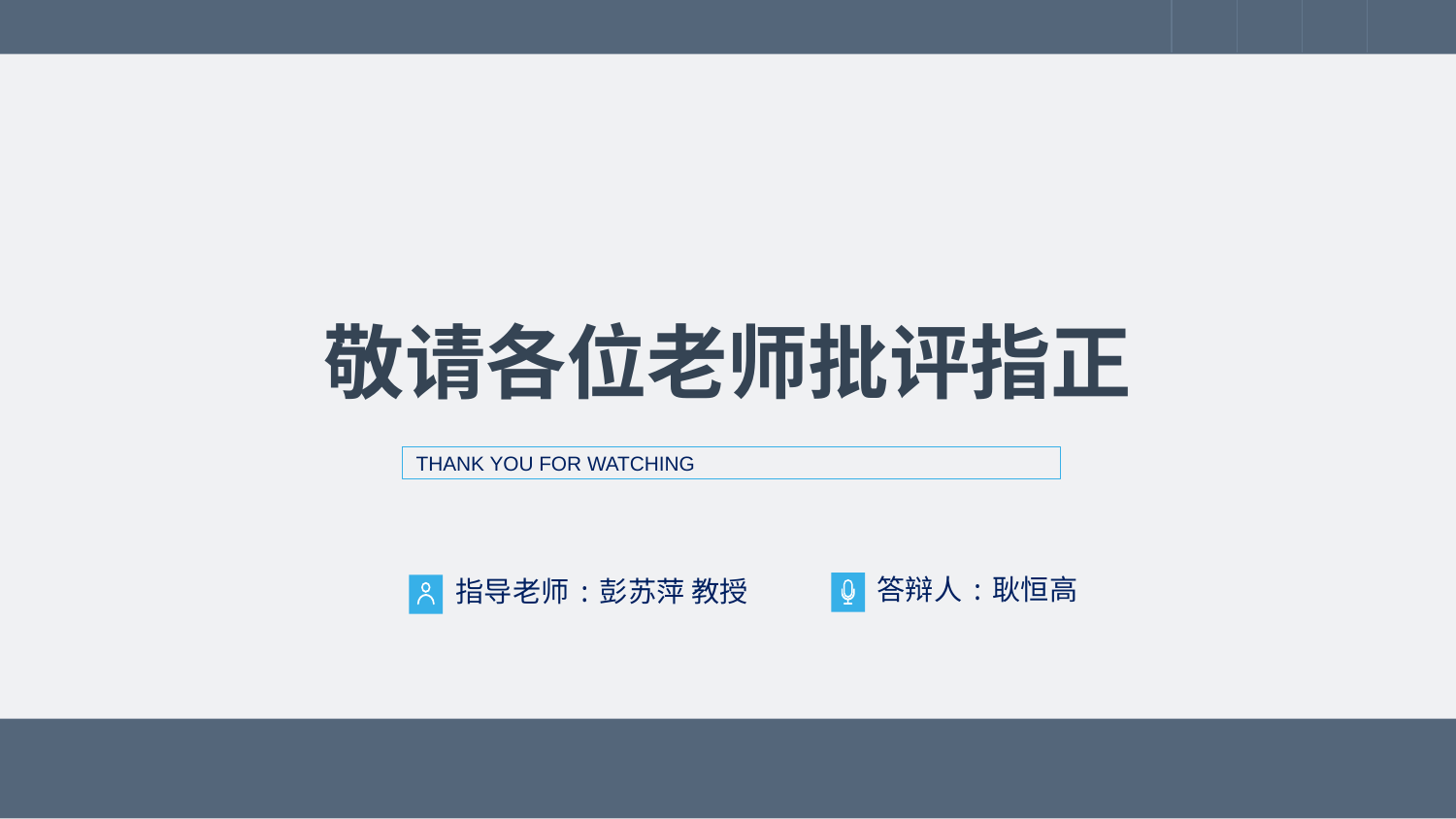

敬请各位老师批评指正
THANK YOU FOR WATCHING
答辩人:耿恒高
指导老师:彭苏萍 教授